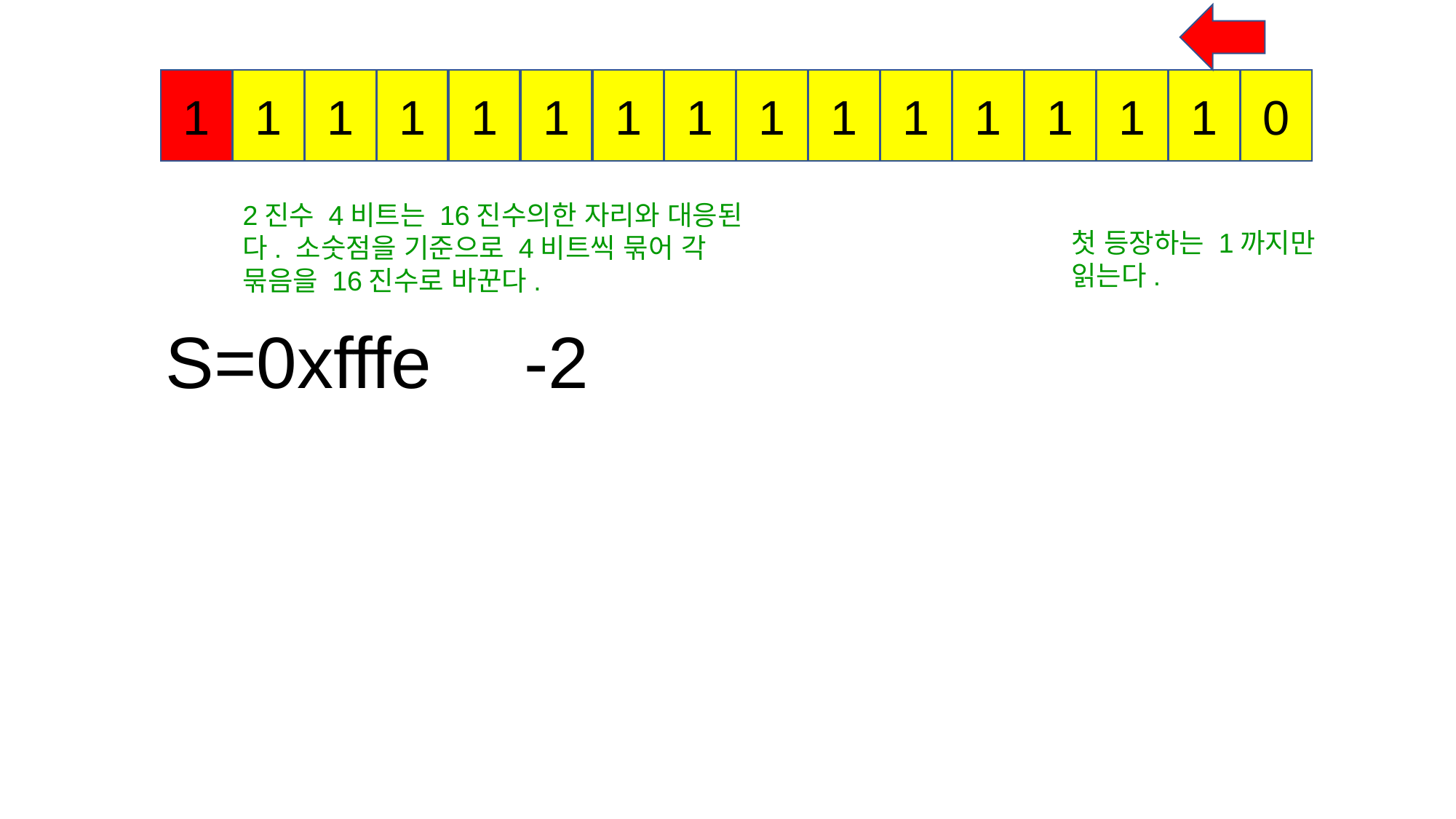

1
1
1
1
1
1
1
1
1
1
1
1
1
1
1
0
2진수 4비트는 16진수의한 자리와 대응된다. 소숫점을 기준으로 4비트씩 묶어 각 묶음을 16진수로 바꾼다.
첫 등장하는 1까지만 읽는다.
S=0xfffe
-2